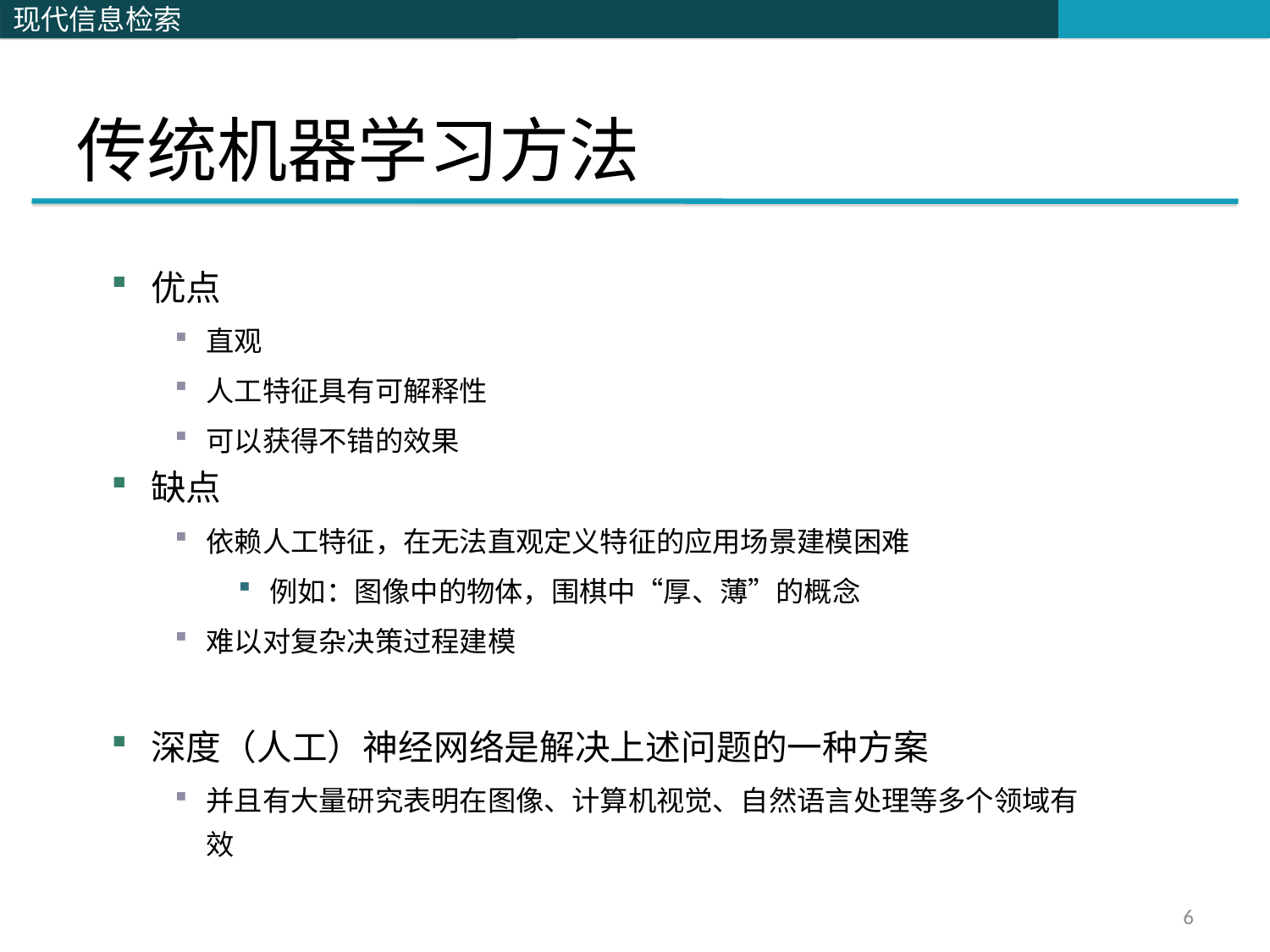

# 传统机器学习方法

优点
直观
人工特征具有可解释性
可以获得不错的效果
缺点
依赖人工特征，在无法直观定义特征的应用场景建模困难
例如：图像中的物体，围棋中“厚、薄”的概念
难以对复杂决策过程建模

深度（人工）神经网络是解决上述问题的一种方案
并且有大量研究表明在图像、计算机视觉、自然语言处理等多个领域有效
6